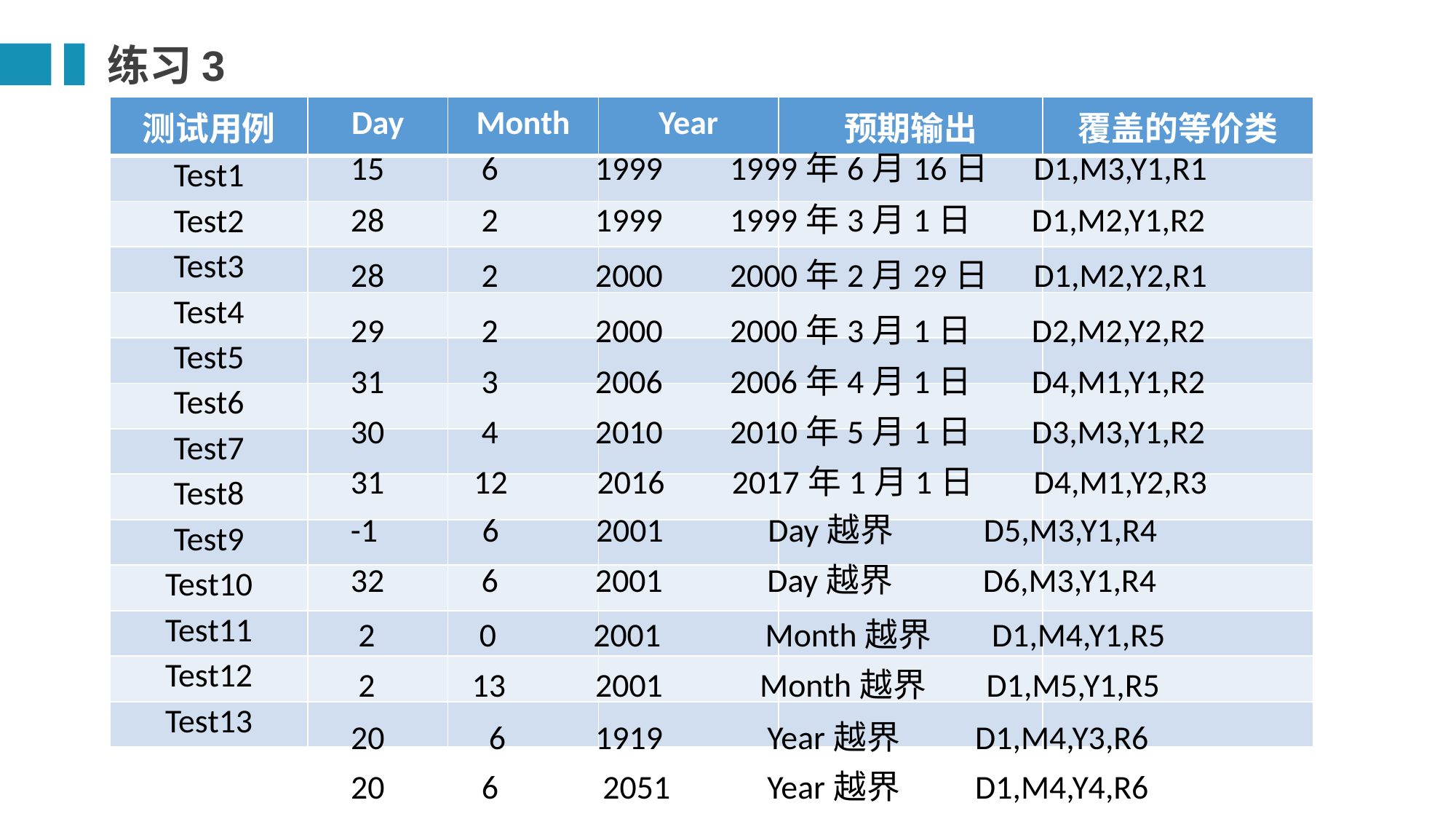

练习3

| 测试用例 | Day | Month | Year | 预期输出 | 覆盖的等价类 |
| --- | --- | --- | --- | --- | --- |
| Test1 |  |  |  |  |  |
| Test2 |  |  |  |  |  |
| Test3 |  |  |  |  |  |
| Test4 |  |  |  |  |  |
| Test5 |  |  |  |  |  |
| Test6 |  |  |  |  |  |
| Test7 |  |  |  |  |  |
| Test8 |  |  |  |  |  |
| Test9 |  |  |  |  |  |
| Test10 |  |  |  |  |  |
| Test11 |  |  |  |  |  |
| Test12 |  |  |  |  |  |
| Test13 |  |  |  |  |  |
15             6             1999         1999年6月16日     D1,M3,Y1,R1
28             2             1999         1999年3月1日       D1,M2,Y1,R2
28             2             2000         2000年2月29日     D1,M2,Y2,R1
29             2             2000         2000年3月1日       D2,M2,Y2,R2
31             3             2006         2006年4月1日       D4,M1,Y1,R2
30             4             2010         2010年5月1日       D3,M3,Y1,R2
31            12            2016         2017年1月1日       D4,M1,Y2,R3
-1              6             2001              Day越界           D5,M3,Y1,R4
32             6             2001              Day越界           D6,M3,Y1,R4
 2              0             2001              Month越界       D1,M4,Y1,R5
 2             13            2001             Month越界       D1,M5,Y1,R5
20              6            1919              Year越界         D1,M4,Y3,R6
20             6              2051             Year越界         D1,M4,Y4,R6
148